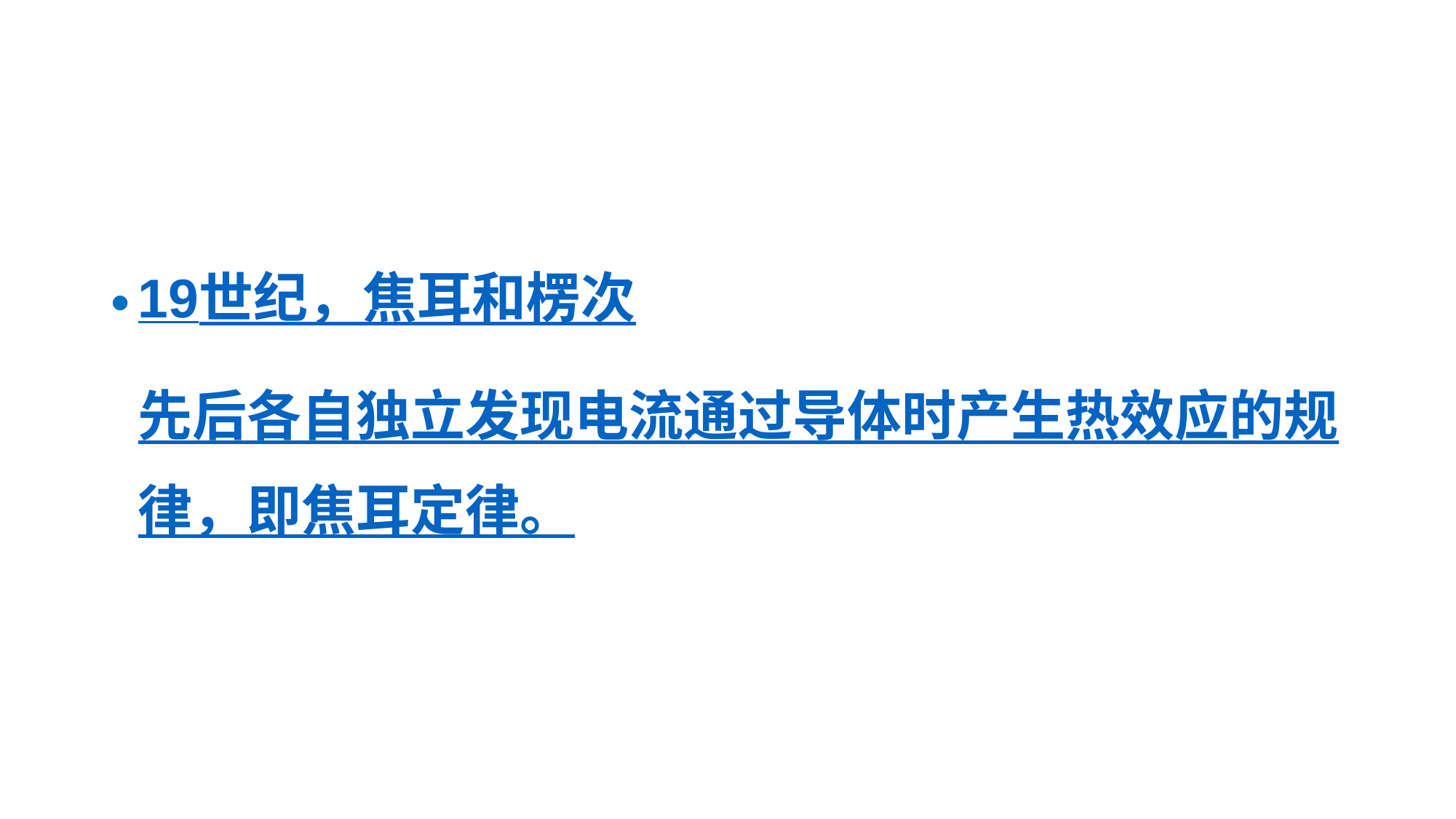

19世纪，焦耳和楞次先后各自独立发现电流通过导体时产生热效应的规律，即焦耳定律。